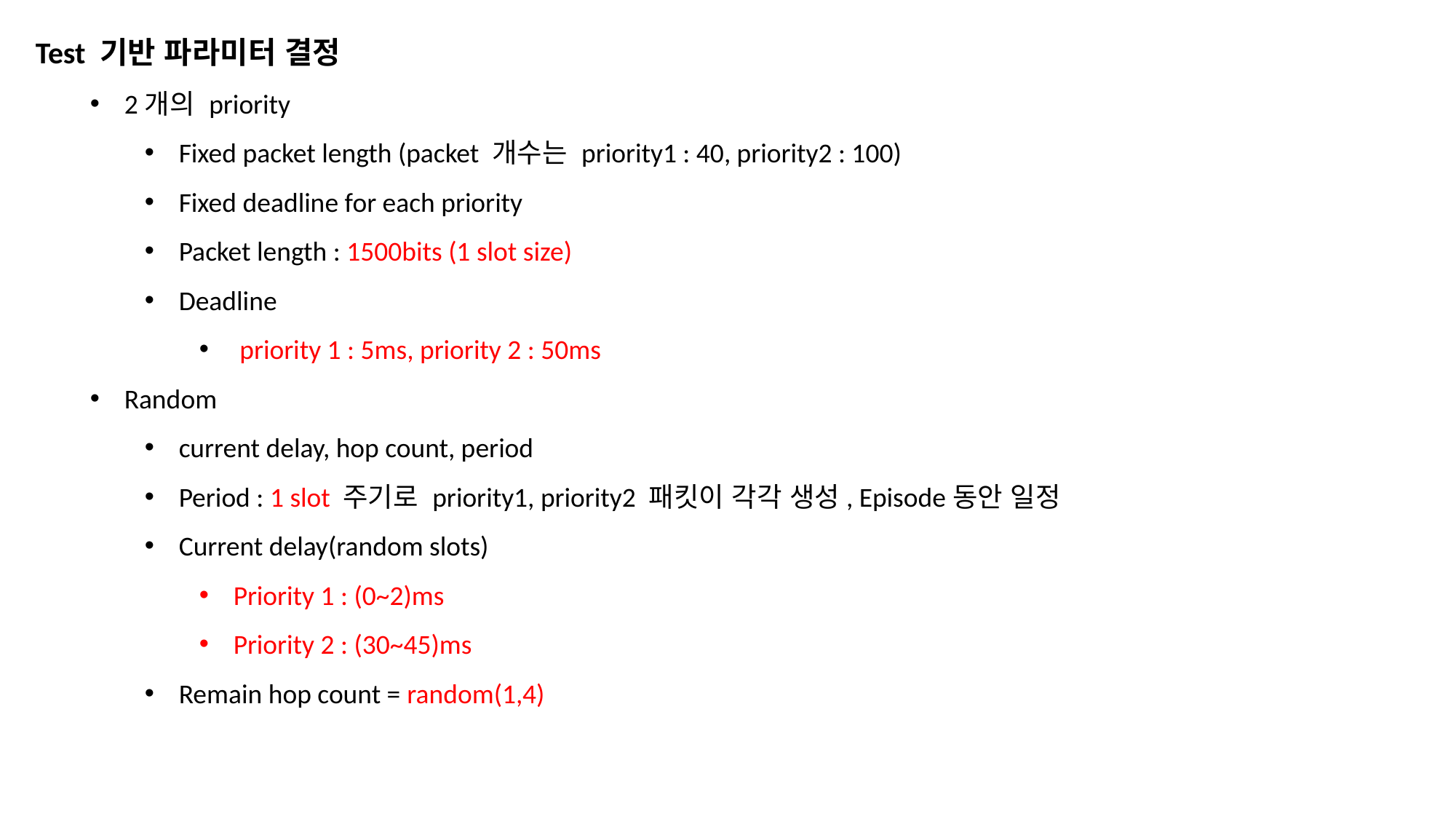

Test 기반 파라미터 결정
2개의 priority
Fixed packet length (packet 개수는 priority1 : 40, priority2 : 100)
Fixed deadline for each priority
Packet length : 1500bits (1 slot size)
Deadline
 priority 1 : 5ms, priority 2 : 50ms
Random
current delay, hop count, period
Period : 1 slot 주기로 priority1, priority2 패킷이 각각 생성, Episode동안 일정
Current delay(random slots)
Priority 1 : (0~2)ms
Priority 2 : (30~45)ms
Remain hop count = random(1,4)